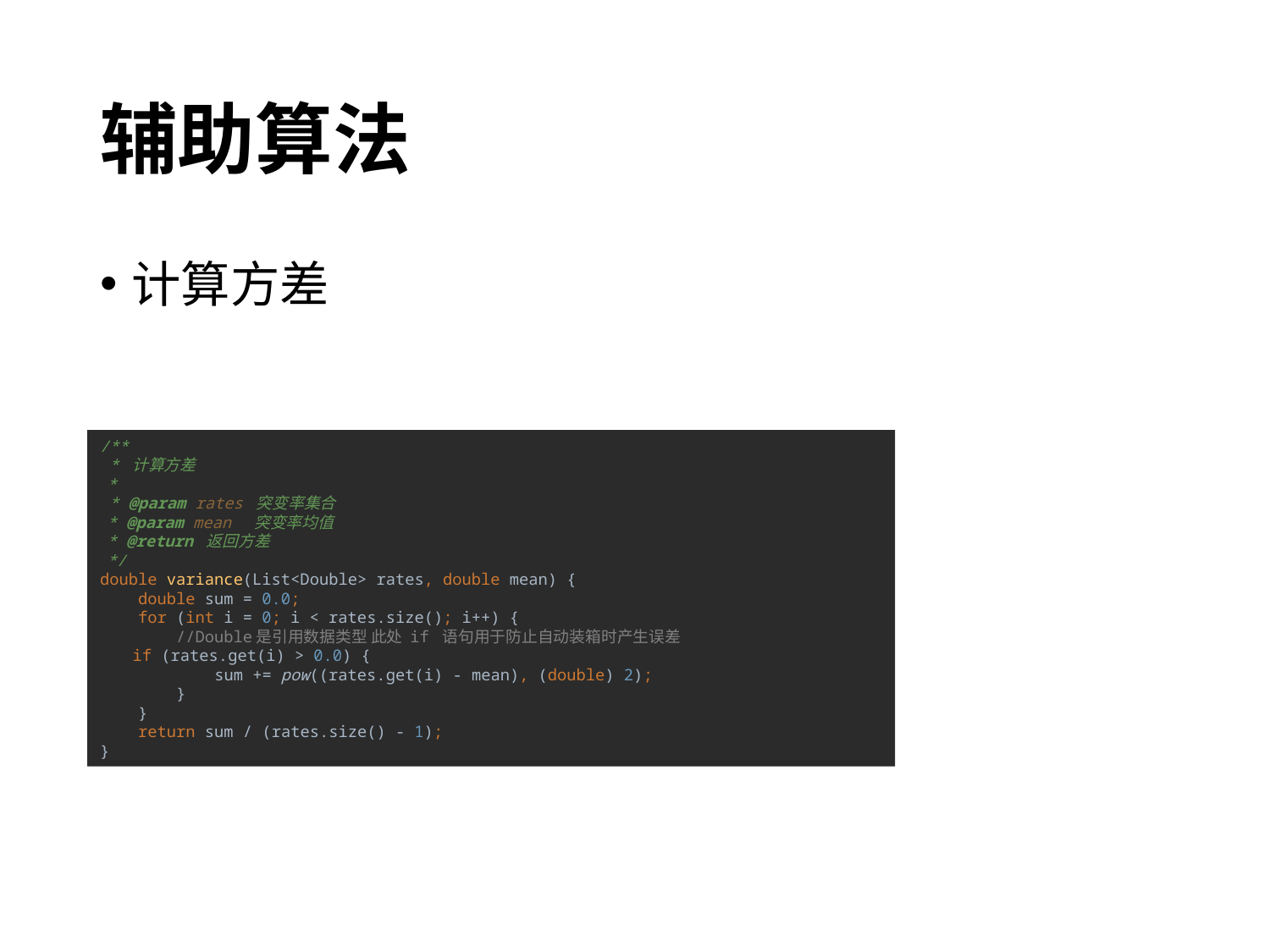

# 辅助算法
计算方差
/**
 * 计算方差
 *
 * @param rates 突变率集合
 * @param mean  突变率均值
 * @return 返回方差
 */
double variance(List<Double> rates, double mean) {
    double sum = 0.0;
    for (int i = 0; i < rates.size(); i++) {
        //Double是引用数据类型 此处 if 语句用于防止自动装箱时产生误差
        if (rates.get(i) > 0.0) {
            sum += pow((rates.get(i) - mean), (double) 2);
        }
    }
    return sum / (rates.size() - 1);
}